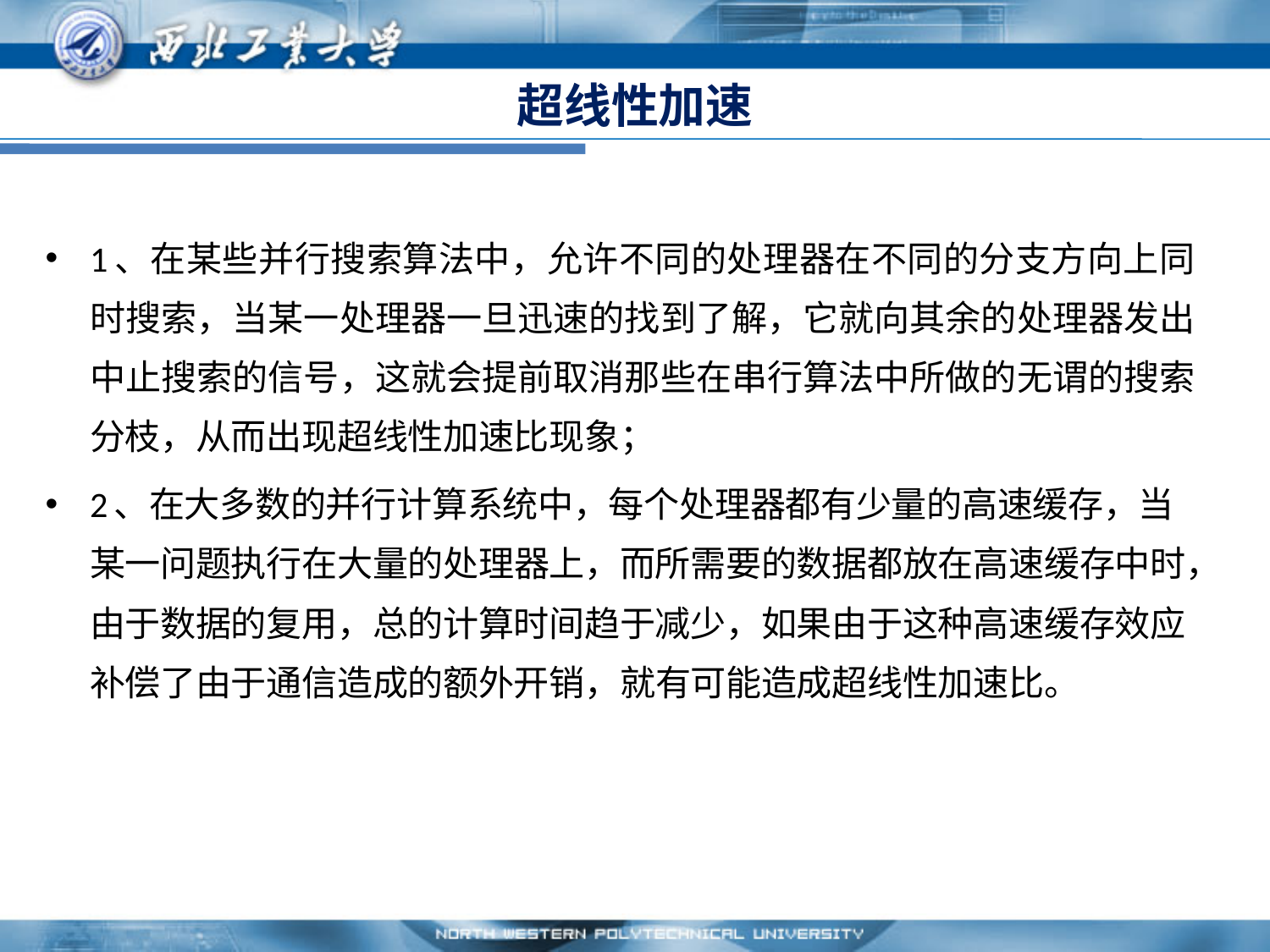

# 超线性加速
1、在某些并行搜索算法中，允许不同的处理器在不同的分支方向上同时搜索，当某一处理器一旦迅速的找到了解，它就向其余的处理器发出中止搜索的信号，这就会提前取消那些在串行算法中所做的无谓的搜索分枝，从而出现超线性加速比现象；
2、在大多数的并行计算系统中，每个处理器都有少量的高速缓存，当某一问题执行在大量的处理器上，而所需要的数据都放在高速缓存中时，由于数据的复用，总的计算时间趋于减少，如果由于这种高速缓存效应补偿了由于通信造成的额外开销，就有可能造成超线性加速比。

25